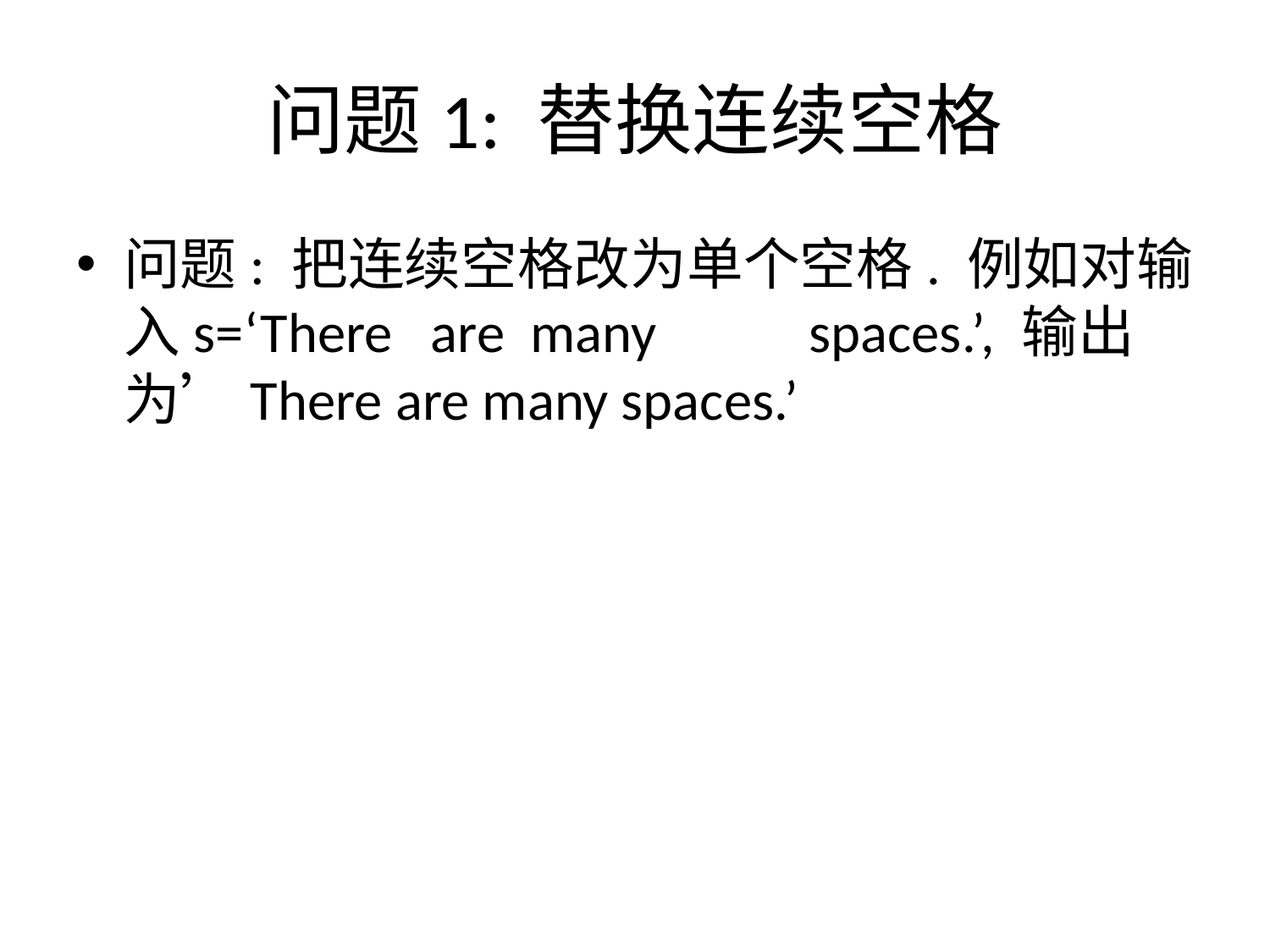

# 问题1: 替换连续空格
问题: 把连续空格改为单个空格. 例如对输入s=‘There   are  many            spaces.’, 输出为’There are many spaces.’